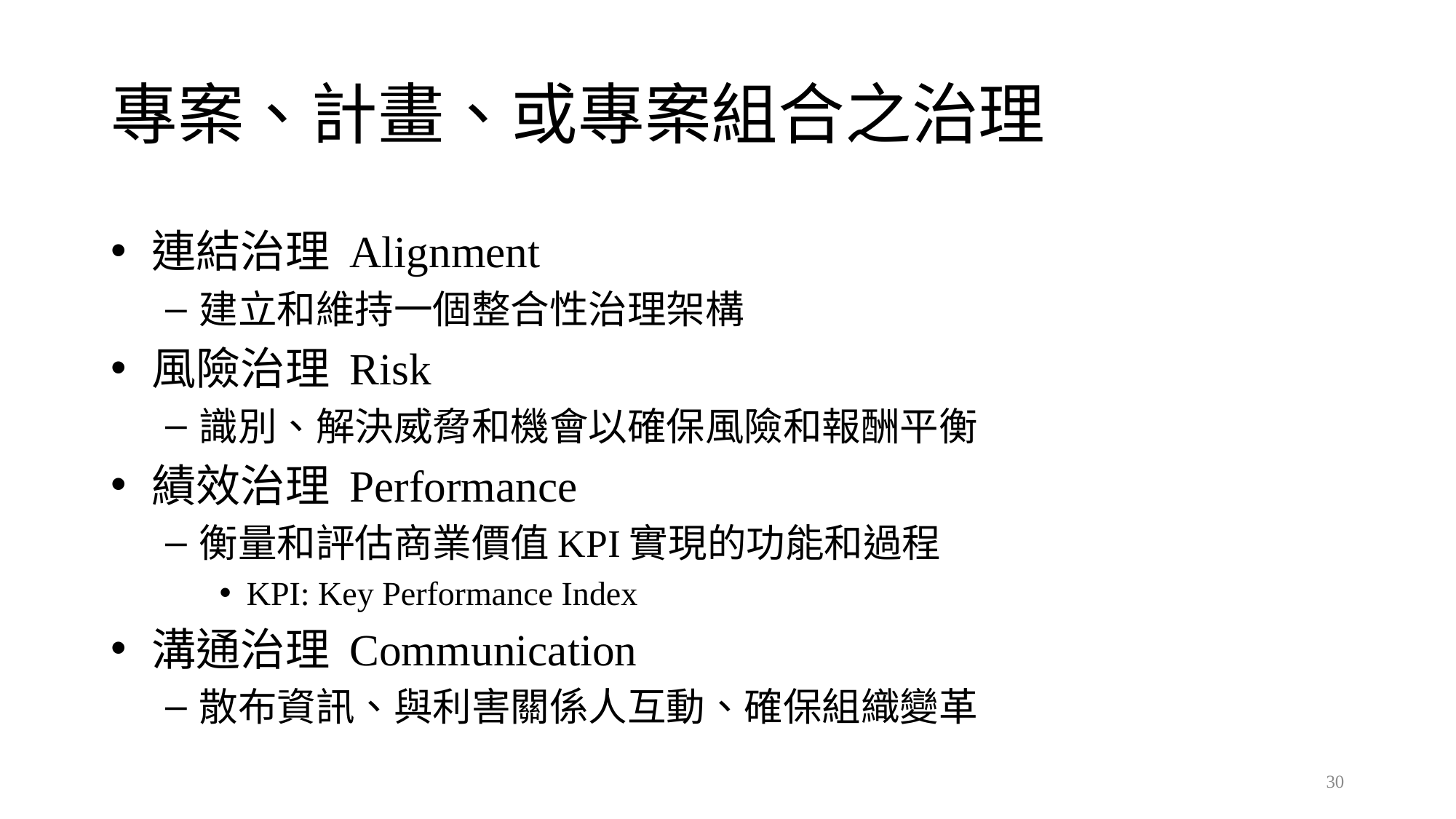

# 專案、計畫、或專案組合之治理
連結治理 Alignment
建立和維持一個整合性治理架構
風險治理 Risk
識別、解決威脅和機會以確保風險和報酬平衡
績效治理 Performance
衡量和評估商業價值KPI實現的功能和過程
KPI: Key Performance Index
溝通治理 Communication
散布資訊、與利害關係人互動、確保組織變革

30